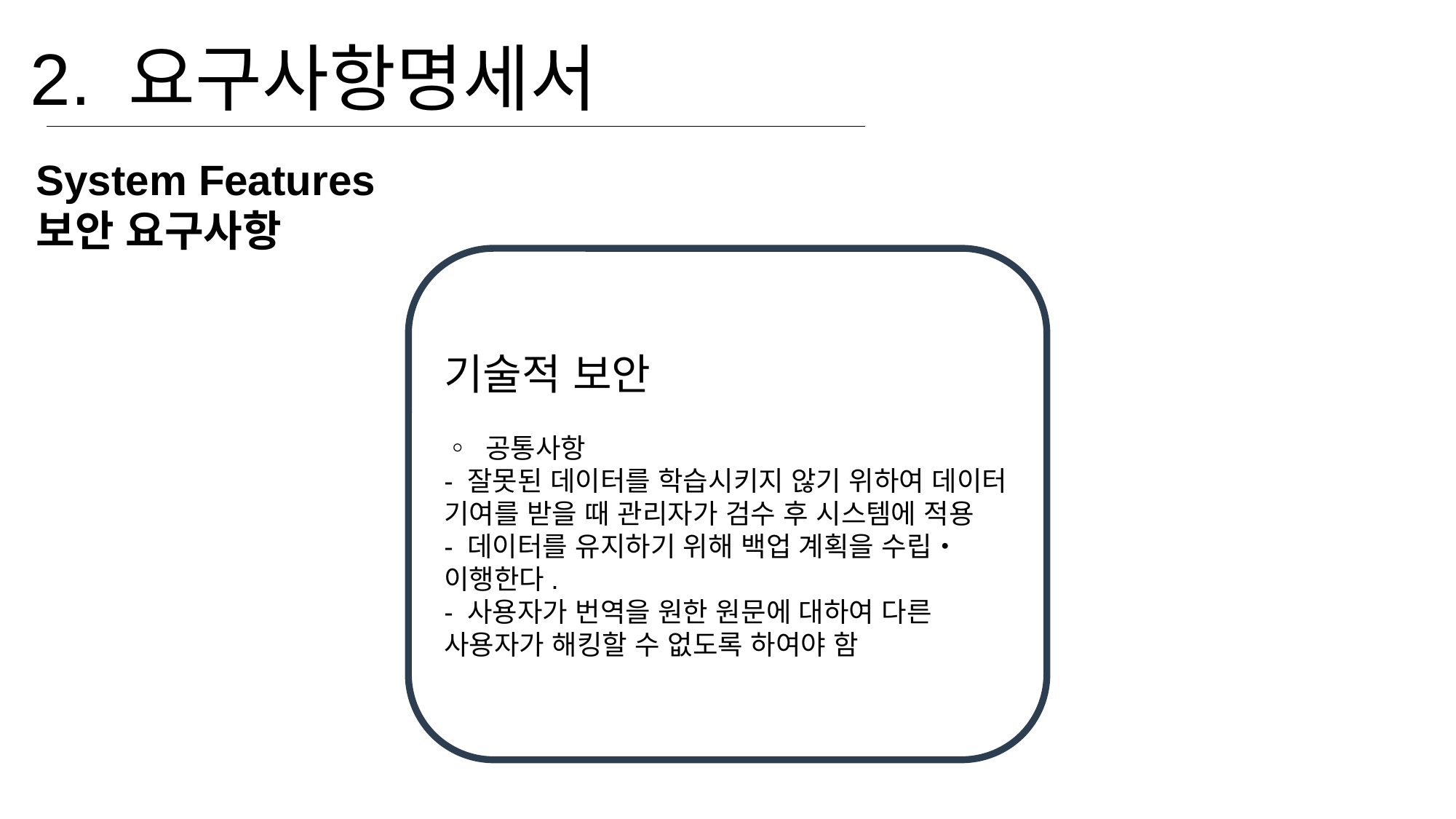

2. 요구사항명세서
System Features
보안 요구사항

기술적 보안

◦ 공통사항
- 잘못된 데이터를 학습시키지 않기 위하여 데이터 기여를 받을 때 관리자가 검수 후 시스템에 적용
- 데이터를 유지하기 위해 백업 계획을 수립‧이행한다.
- 사용자가 번역을 원한 원문에 대하여 다른 사용자가 해킹할 수 없도록 하여야 함